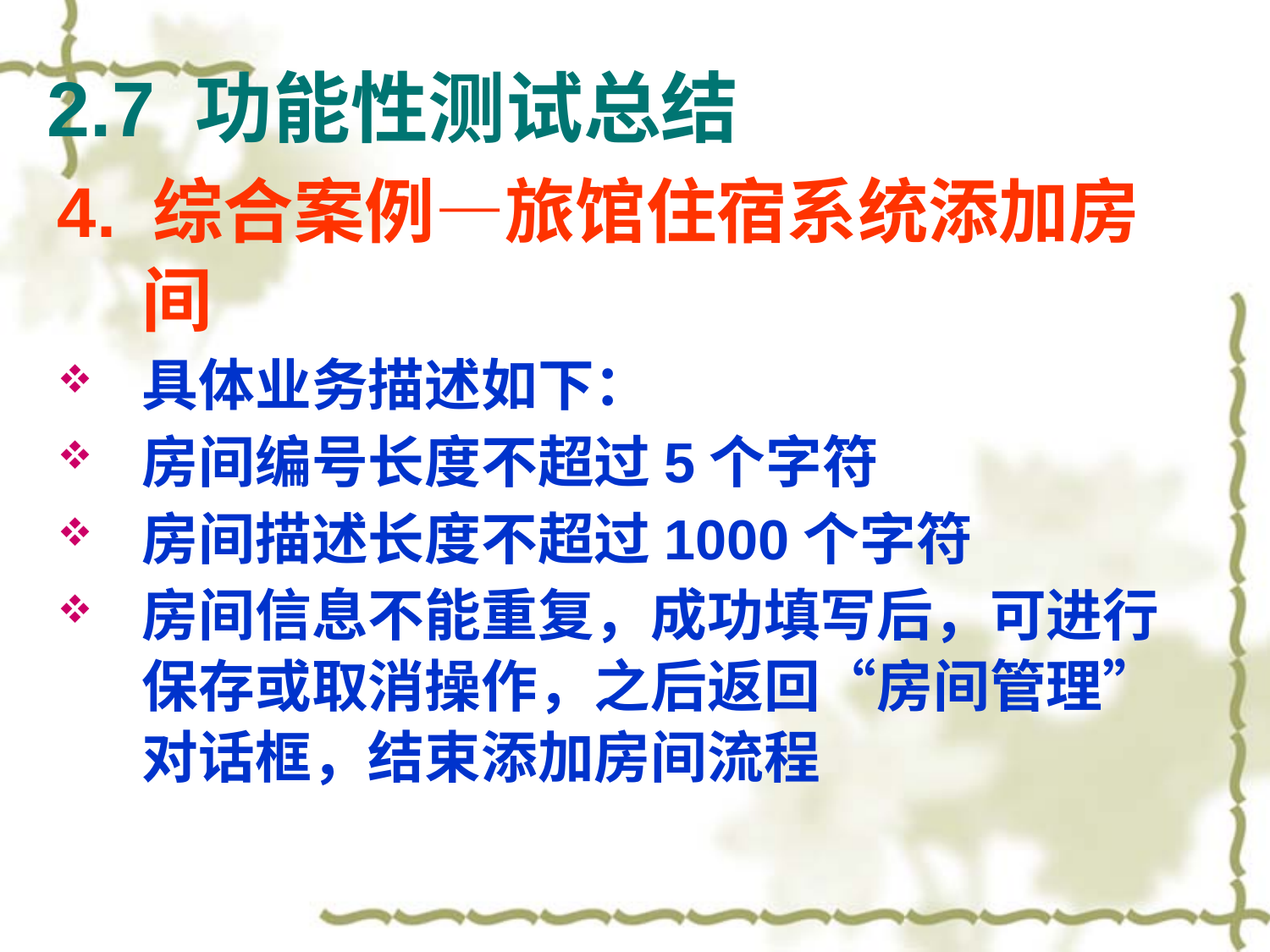

# 2.7 功能性测试总结
4. 综合案例—旅馆住宿系统添加房间
具体业务描述如下：
房间编号长度不超过5个字符
房间描述长度不超过1000个字符
房间信息不能重复，成功填写后，可进行保存或取消操作，之后返回“房间管理”对话框，结束添加房间流程